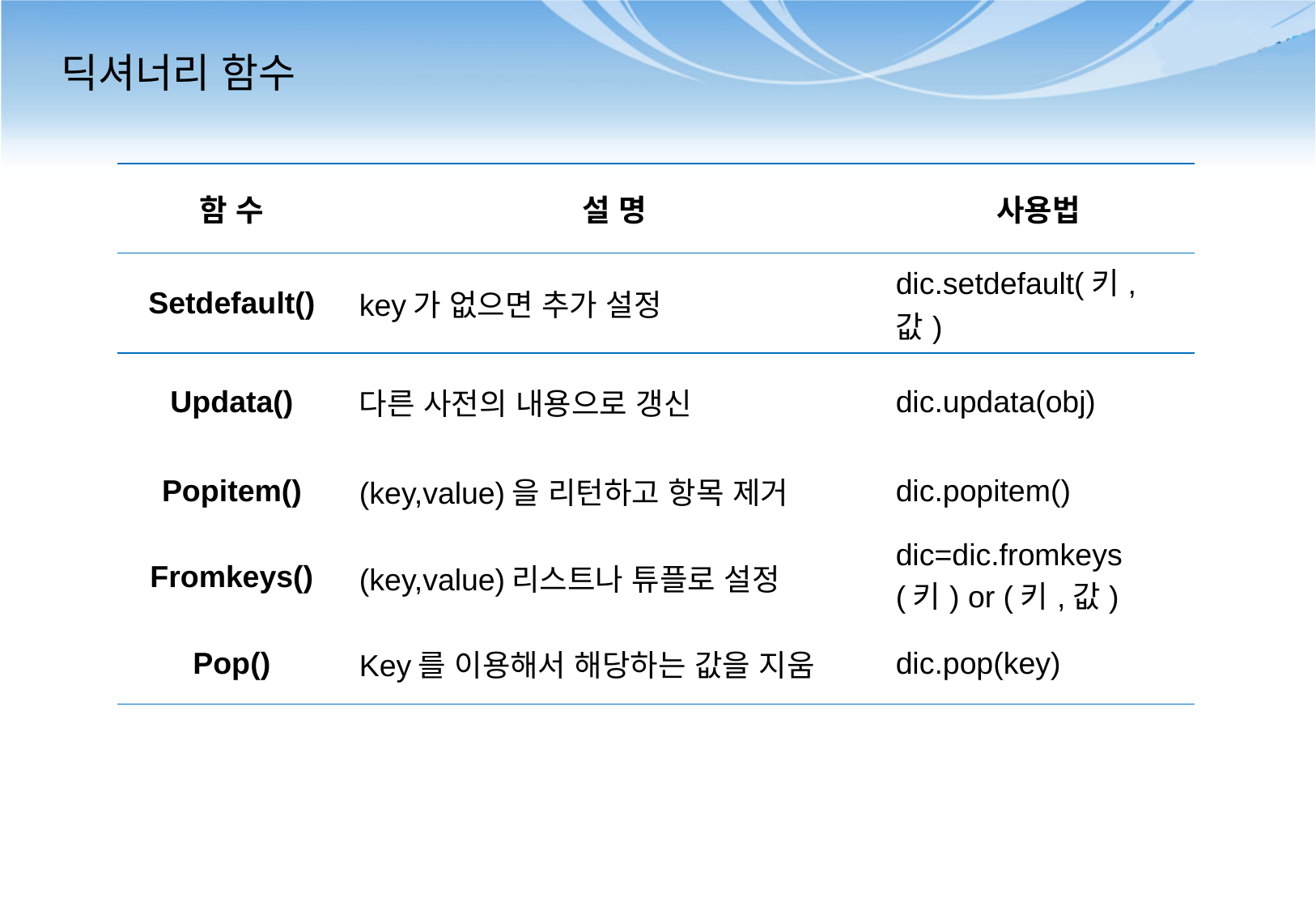

# 딕셔너리 함수
| 함 수 | 설 명 | 사용법 |
| --- | --- | --- |
| Setdefault() | key가 없으면 추가 설정 | dic.setdefault(키,값) |
| Updata() | 다른 사전의 내용으로 갱신 | dic.updata(obj) |
| Popitem() | (key,value)을 리턴하고 항목 제거 | dic.popitem() |
| Fromkeys() | (key,value)리스트나 튜플로 설정 | dic=dic.fromkeys(키) or (키,값) |
| Pop() | Key를 이용해서 해당하는 값을 지움 | dic.pop(key) |